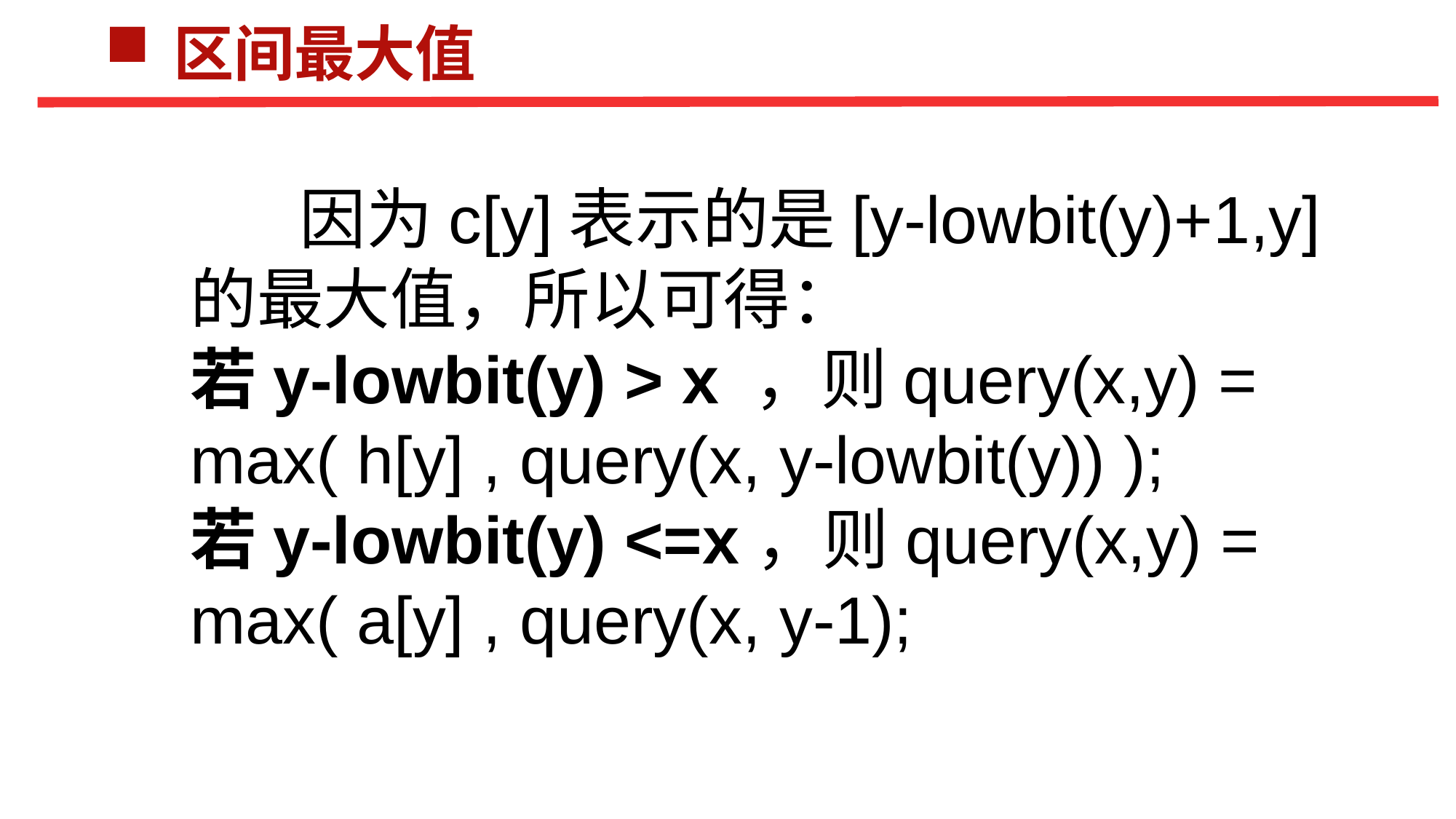

区间最大值
	因为c[y]表示的是[y-lowbit(y)+1,y]的最大值，所以可得：
若y-lowbit(y) > x ，则query(x,y) = max( h[y] , query(x, y-lowbit(y)) );
若y-lowbit(y) <=x，则query(x,y) = max( a[y] , query(x, y-1);